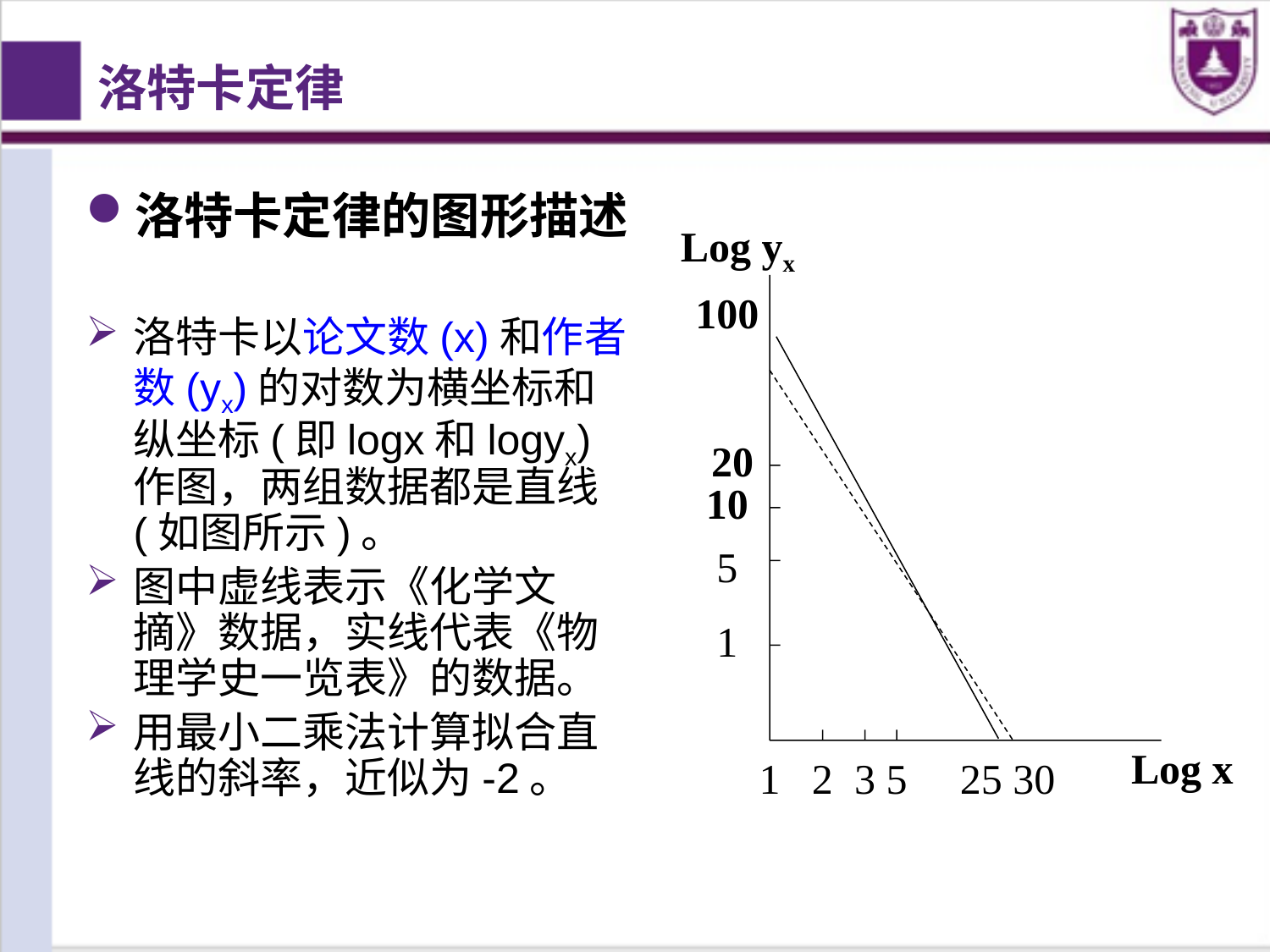

# 洛特卡定律
洛特卡定律的图形描述

洛特卡以论文数(x)和作者数(yx)的对数为横坐标和纵坐标(即logx和logyx)作图，两组数据都是直线(如图所示)。
图中虚线表示《化学文摘》数据，实线代表《物理学史一览表》的数据。
用最小二乘法计算拟合直线的斜率，近似为-2。
Log yx

100

20

10

5

1

Log x
1
2
3
5
25
30